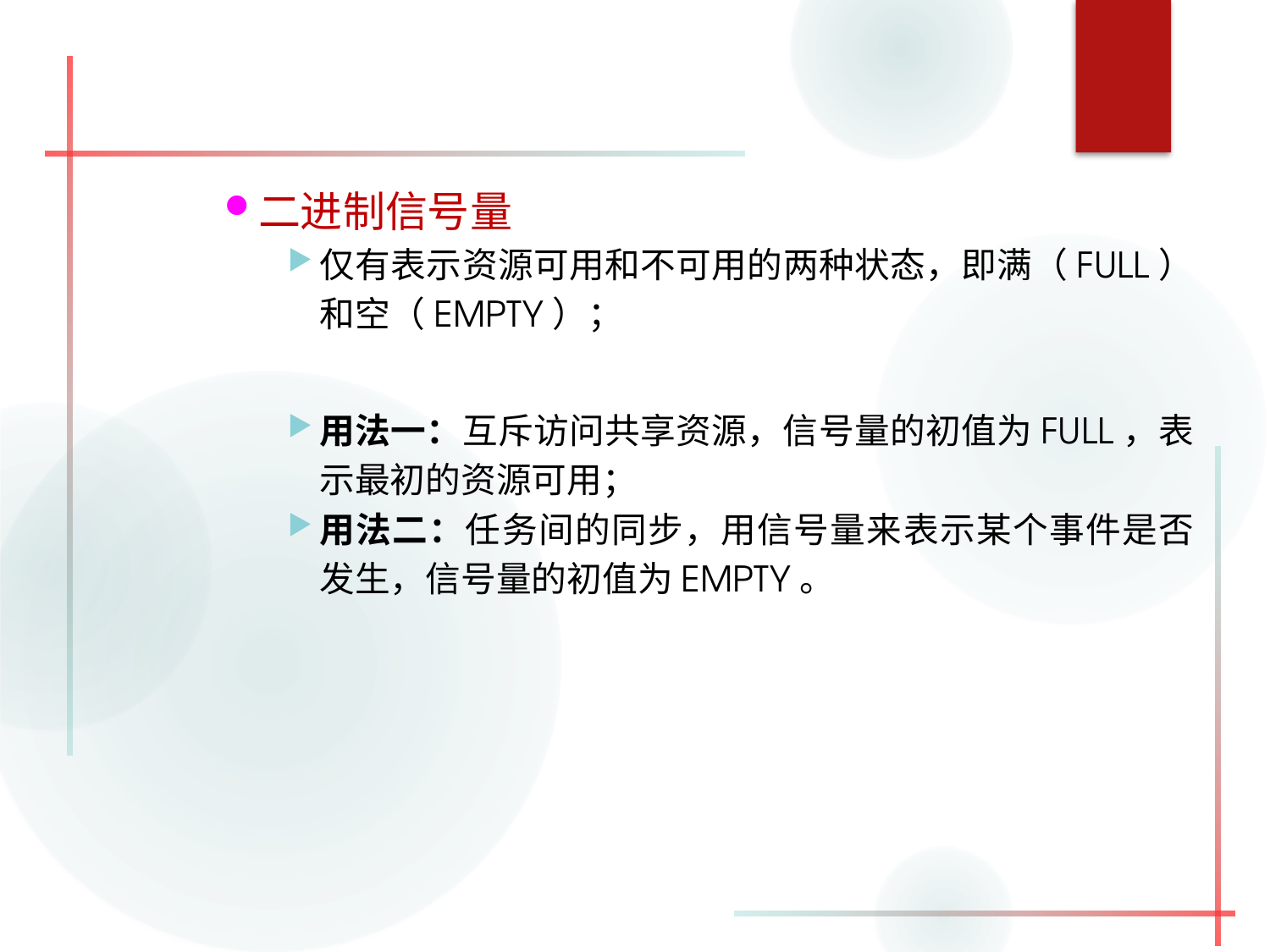

60
#
二进制信号量
仅有表示资源可用和不可用的两种状态，即满（FULL）和空（EMPTY）；

用法一：互斥访问共享资源，信号量的初值为FULL，表示最初的资源可用；
用法二：任务间的同步，用信号量来表示某个事件是否发生，信号量的初值为EMPTY。